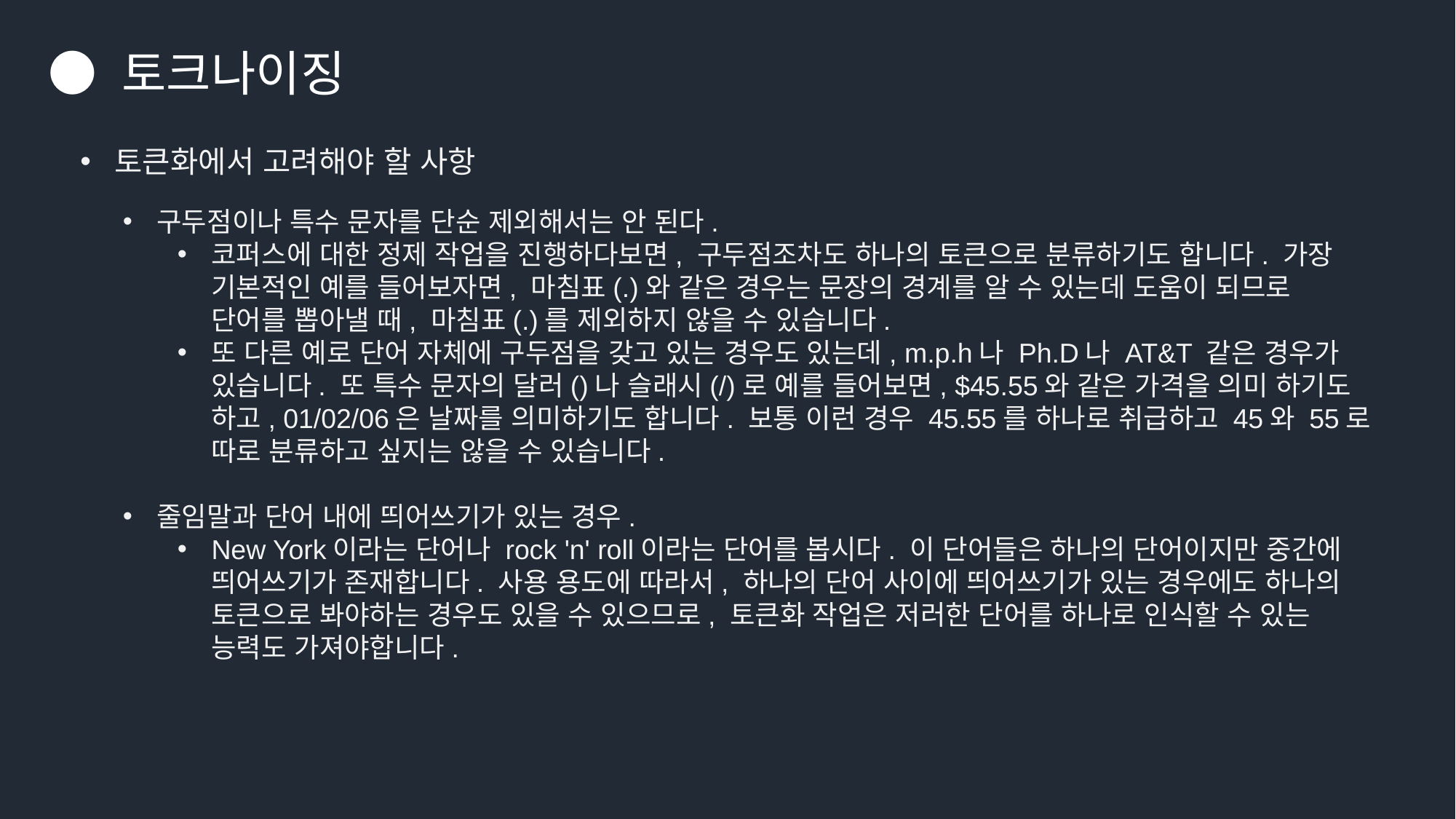

● 토크나이징
토큰화에서 고려해야 할 사항
구두점이나 특수 문자를 단순 제외해서는 안 된다.
코퍼스에 대한 정제 작업을 진행하다보면, 구두점조차도 하나의 토큰으로 분류하기도 합니다. 가장 기본적인 예를 들어보자면, 마침표(.)와 같은 경우는 문장의 경계를 알 수 있는데 도움이 되므로 단어를 뽑아낼 때, 마침표(.)를 제외하지 않을 수 있습니다.
또 다른 예로 단어 자체에 구두점을 갖고 있는 경우도 있는데, m.p.h나 Ph.D나 AT&T 같은 경우가 있습니다. 또 특수 문자의 달러()나 슬래시(/)로 예를 들어보면, $45.55와 같은 가격을 의미 하기도 하고, 01/02/06은 날짜를 의미하기도 합니다. 보통 이런 경우 45.55를 하나로 취급하고 45와 55로 따로 분류하고 싶지는 않을 수 있습니다.

줄임말과 단어 내에 띄어쓰기가 있는 경우.
New York이라는 단어나 rock 'n' roll이라는 단어를 봅시다. 이 단어들은 하나의 단어이지만 중간에 띄어쓰기가 존재합니다. 사용 용도에 따라서, 하나의 단어 사이에 띄어쓰기가 있는 경우에도 하나의 토큰으로 봐야하는 경우도 있을 수 있으므로, 토큰화 작업은 저러한 단어를 하나로 인식할 수 있는 능력도 가져야합니다.